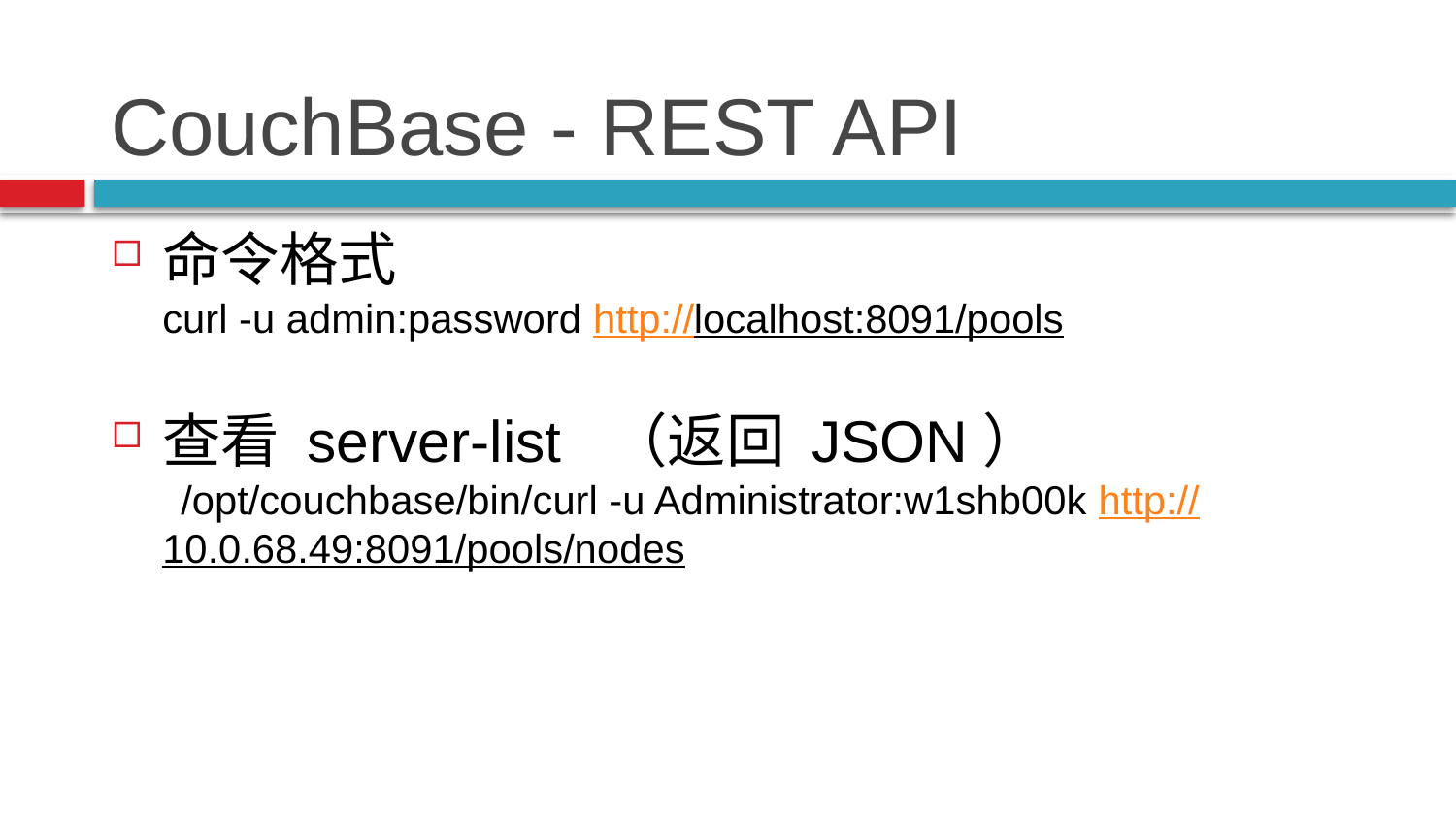

# CouchBase - REST API
命令格式
curl -u admin:password http://localhost:8091/pools
查看 server-list  （返回 JSON）
 /opt/couchbase/bin/curl -u Administrator:w1shb00k http://10.0.68.49:8091/pools/nodes